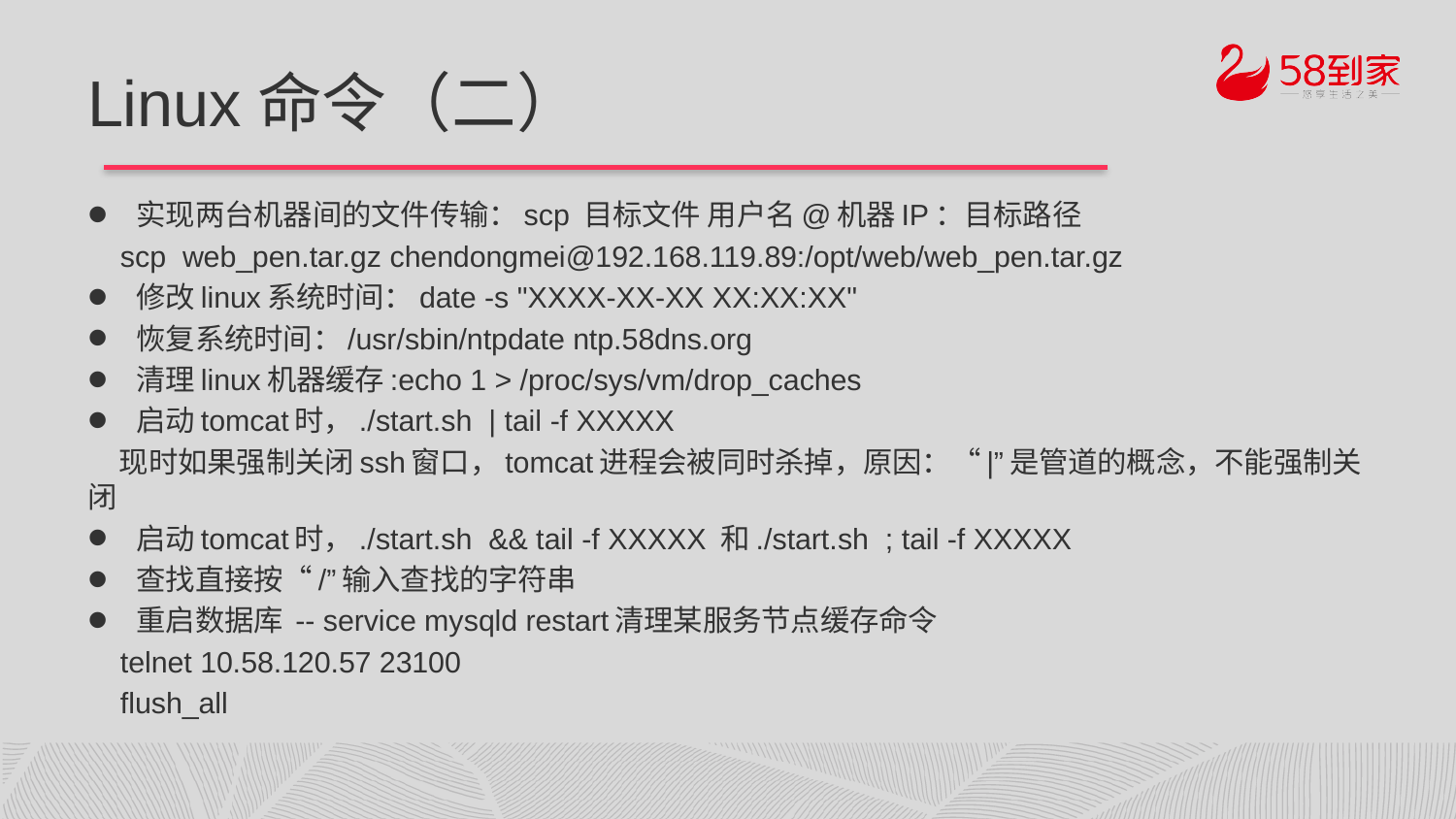

# Linux命令（二）
实现两台机器间的文件传输：scp 目标文件 用户名@机器IP：目标路径
    scp  web_pen.tar.gz chendongmei@192.168.119.89:/opt/web/web_pen.tar.gz
修改linux系统时间：date -s "XXXX-XX-XX XX:XX:XX"
恢复系统时间：/usr/sbin/ntpdate ntp.58dns.org
清理linux机器缓存:echo 1 > /proc/sys/vm/drop_caches
启动tomcat时，./start.sh  | tail -f XXXXX
    现时如果强制关闭ssh窗口，tomcat进程会被同时杀掉，原因：“|”是管道的概念，不能强制关闭
启动tomcat时，./start.sh  && tail -f XXXXX 和./start.sh  ; tail -f XXXXX
查找直接按“/”输入查找的字符串
重启数据库 -- service mysqld restart清理某服务节点缓存命令
    telnet 10.58.120.57 23100
    flush_all